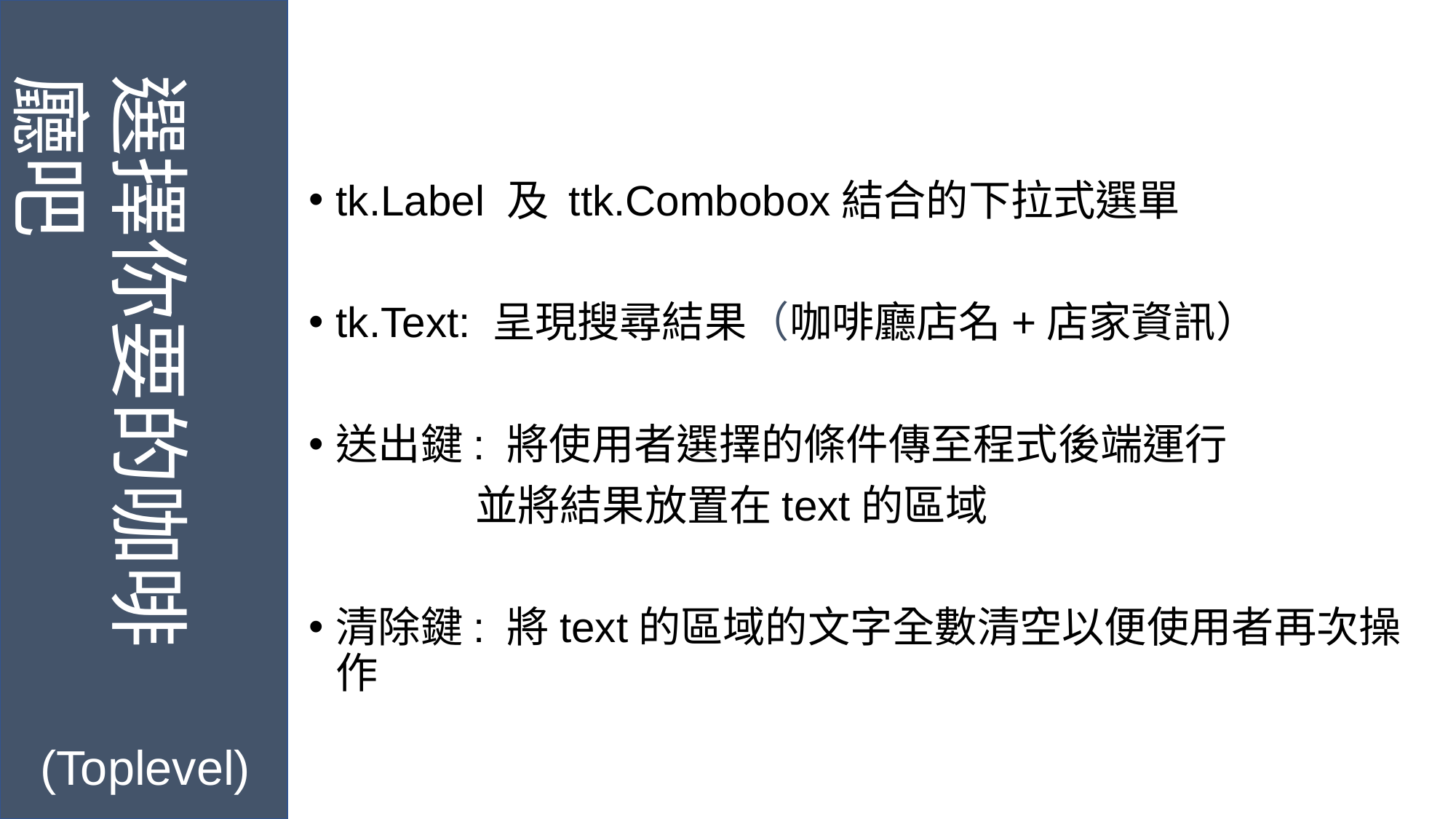

選擇你要的咖啡廳吧
tk.Label 及 ttk.Combobox結合的下拉式選單

tk.Text: 呈現搜尋結果（咖啡廳店名+店家資訊）

送出鍵: 將使用者選擇的條件傳至程式後端運行
	     並將結果放置在text的區域

清除鍵: 將text的區域的文字全數清空以便使用者再次操作

(Toplevel)